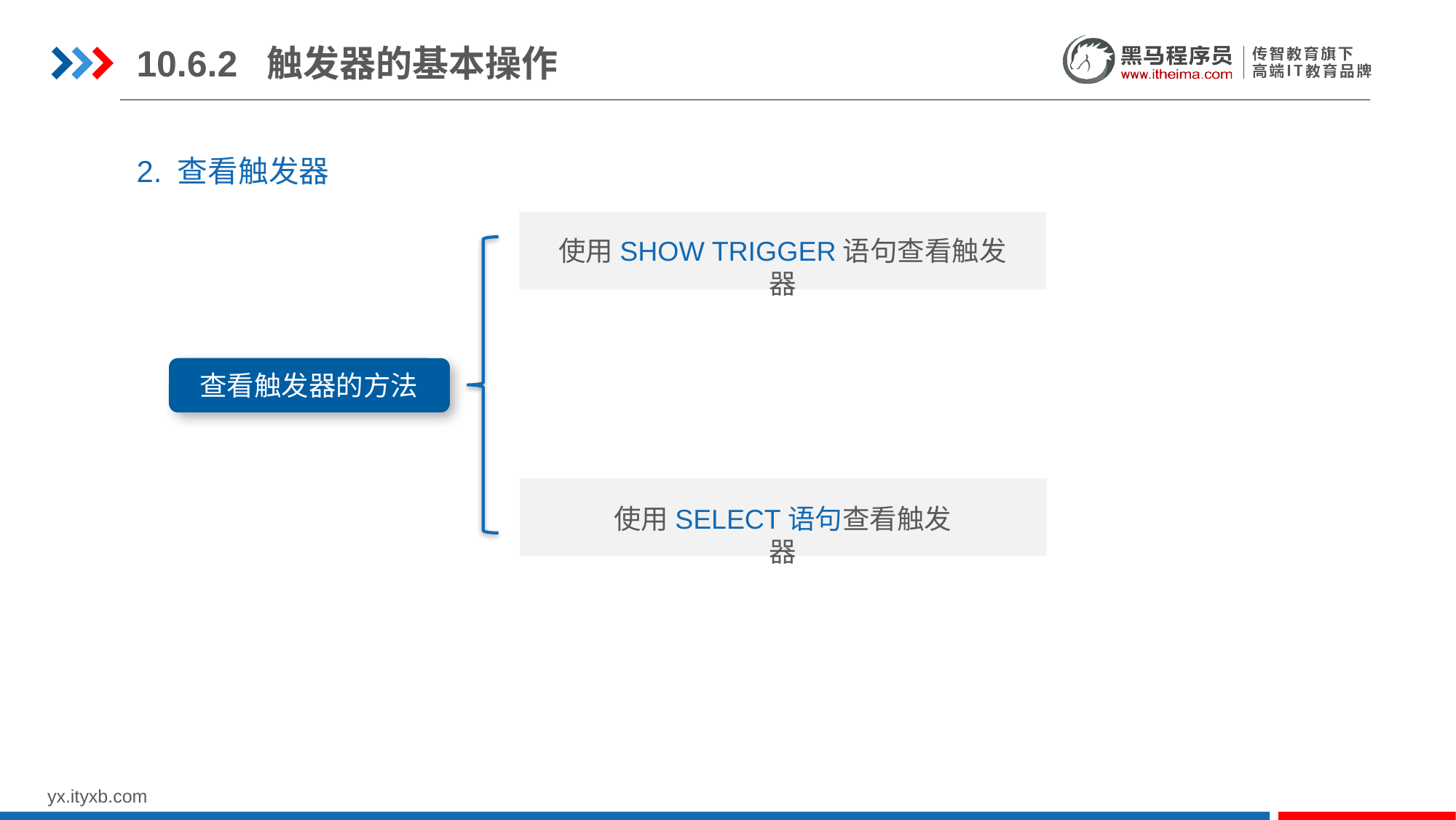

10.6.2  触发器的基本操作
2. 查看触发器

使用SHOW TRIGGER语句查看触发器

查看触发器的方法

使用SELECT语句查看触发器